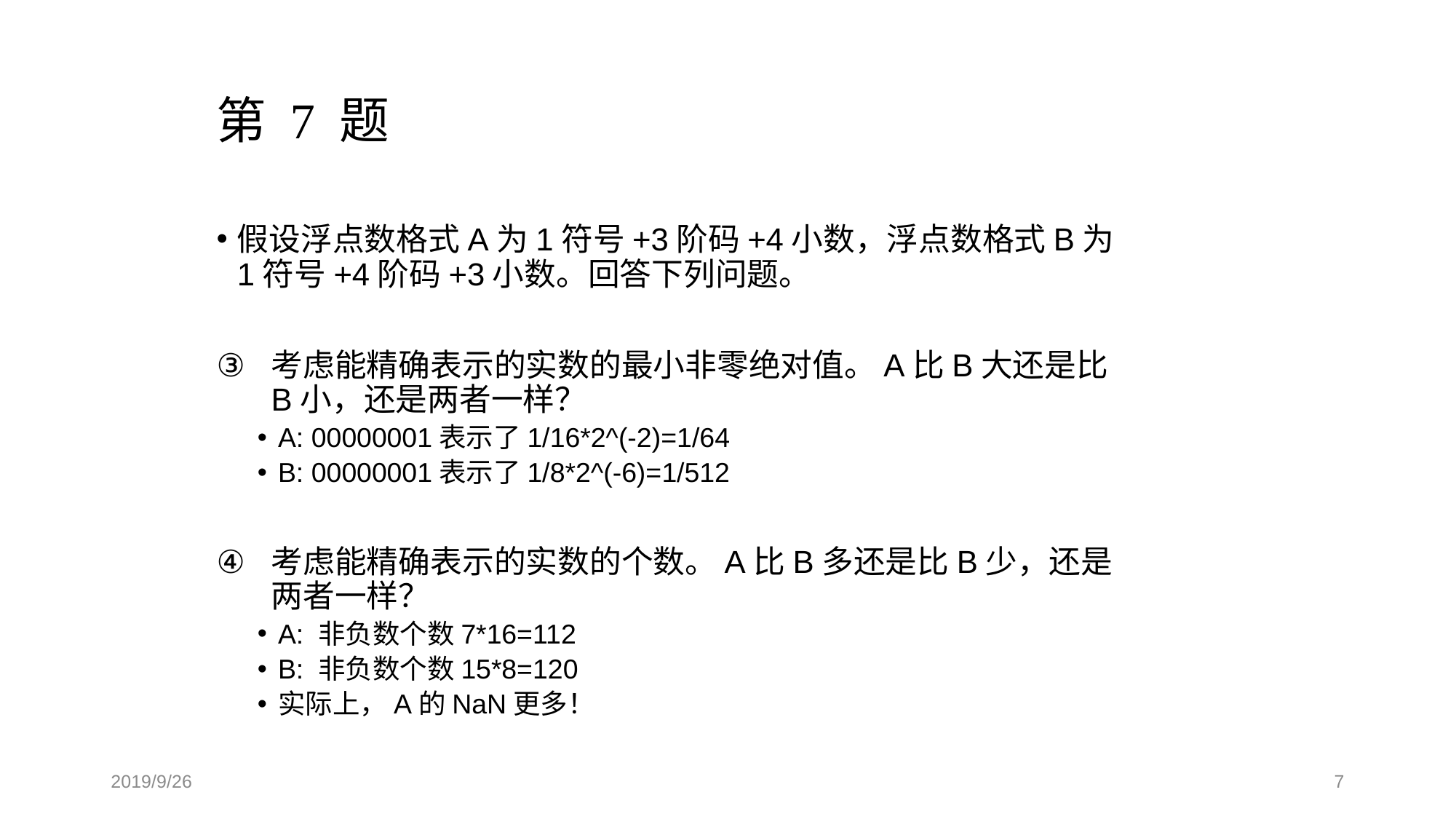

第 7 题
假设浮点数格式A为1符号+3阶码+4小数，浮点数格式B为1符号+4阶码+3小数。回答下列问题。

考虑能精确表示的实数的最小非零绝对值。A比B大还是比B小，还是两者一样？
A: 00000001表示了1/16*2^(-2)=1/64
B: 00000001表示了1/8*2^(-6)=1/512

考虑能精确表示的实数的个数。A比B多还是比B少，还是两者一样？
A: 非负数个数7*16=112
B: 非负数个数15*8=120
实际上，A的NaN更多！
2019/9/26
7